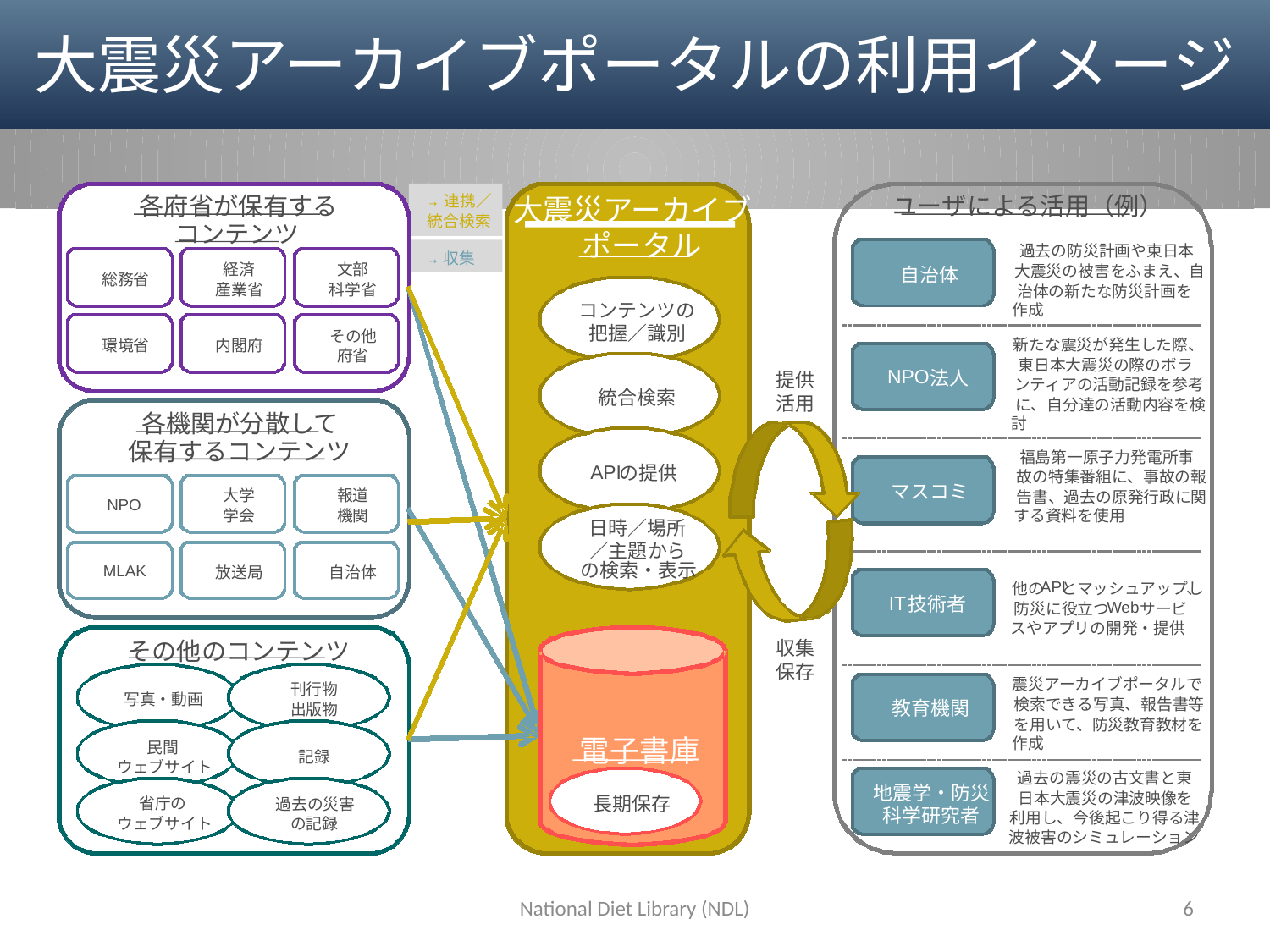

# 大震災アーカイブポータルの利用イメージ

各府省が保有する
→
連携／
大震災アーカイブ
ユーザによる活用（例）
統合検索

コンテンツ

ポータル

過去の防災計画や東日本

→
収集

経済
文部
大震災の被害をふまえ、自
自治体
総務省

産業省
科学省
治体の新たな防災計画を

コンテンツの
作成

把握／識別

その他
新たな震災が発生した際、
環境省
内閣府

府省

東日本大震災の際のボラ
NPO
法人
提供
ンティアの活動記録を参考
統合検索
活用
に、自分達の活動内容を検

各機関が分散して
討

保有するコンテンツ

福島第一原子力発電所事

API
の提供
故の特集番組に、事故の報

マスコミ
大学
報道
告書、過去の原発行政に関
NPO

学会
機関
する資料を使用

日時／場所

／主題から

の検索・表示
MLAK
放送局
自治体

API
他の
とマッシュアップし
、
IT
技術者
Web
防災に役立つ
サービ
スやアプリの開発・提供

その他のコンテンツ
収集

保存

震災アーカイブポータルで
刊行物
写真・動画
検索できる写真、報告書等
教育機関
出版物
を用いて、防災教育教材を

電子書庫
作成
民間
記録
ウェブサイト

過去の震災の古文書と東

地震学・防災
日本大震災の津波映像を
長期保存
省庁の
過去の災害
科学研究者
利用し、今後起こり得る津
ウェブサイト
の記録
波被害のシミュレーション
National Diet Library (NDL)
6